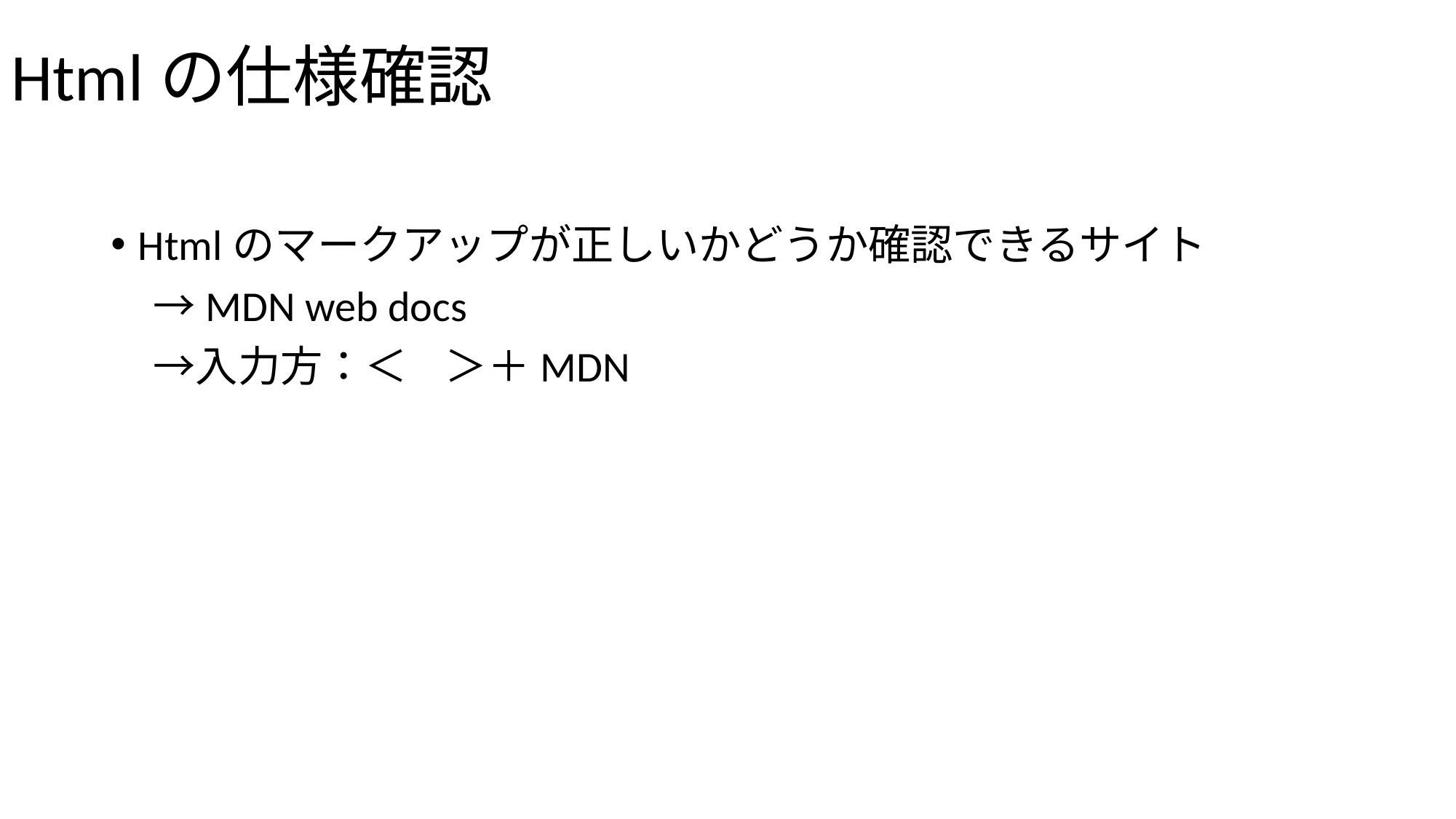

# Htmlの仕様確認
Htmlのマークアップが正しいかどうか確認できるサイト
　→MDN web docs
　→入力方：＜    ＞＋MDN